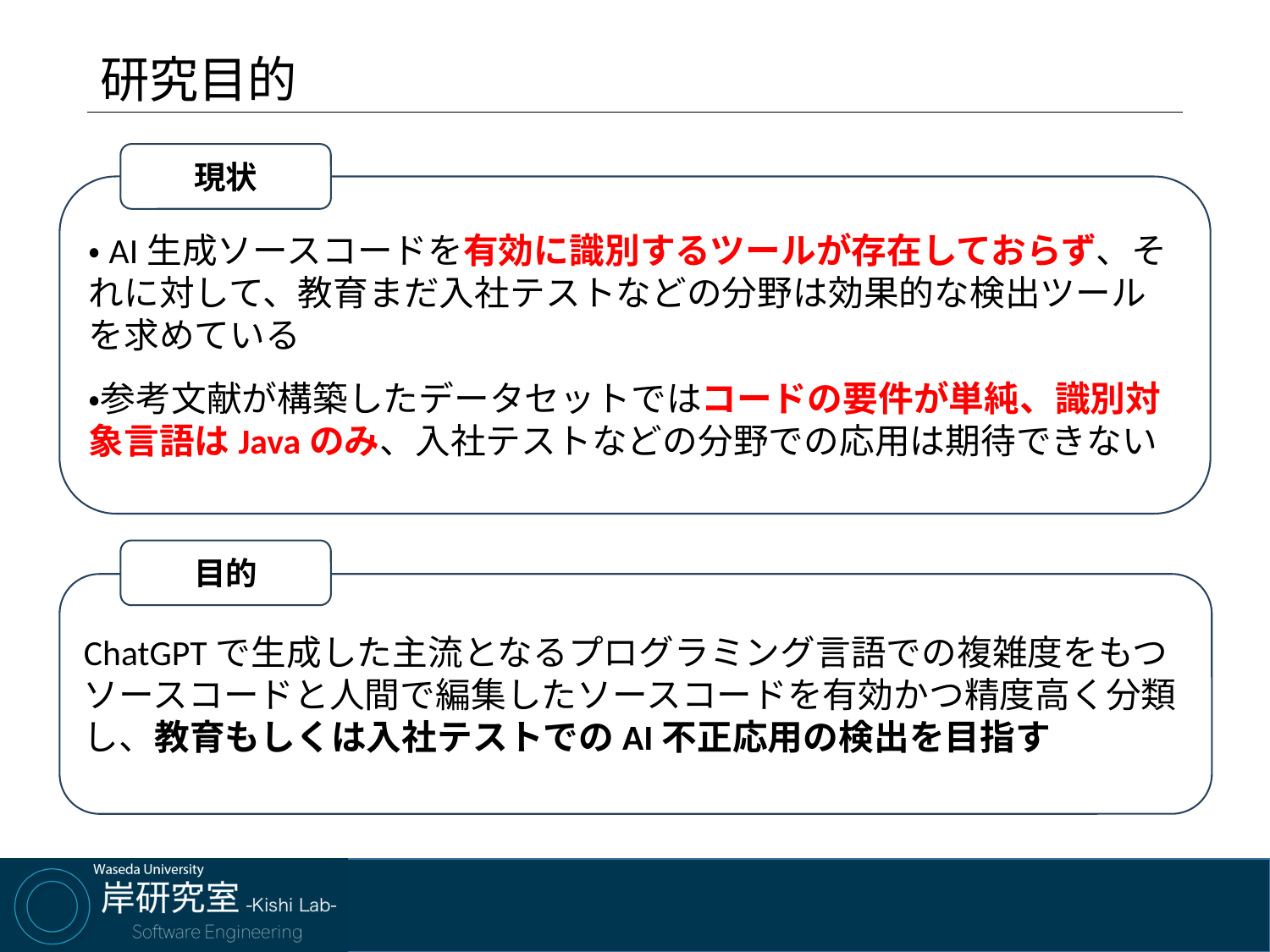

# 研究目的
現状
・AI生成ソースコードを有効に識別するツールが存在しておらず、それに対して、教育まだ入社テストなどの分野は効果的な検出ツールを求めている

・参考文献が構築したデータセットではコードの要件が単純、識別対象言語はJavaのみ、入社テストなどの分野での応用は期待できない
目的
ChatGPTで生成した主流となるプログラミング言語での複雑度をもつソースコードと人間で編集したソースコードを有効かつ精度高く分類し、教育もしくは入社テストでのAI不正応用の検出を目指す
5